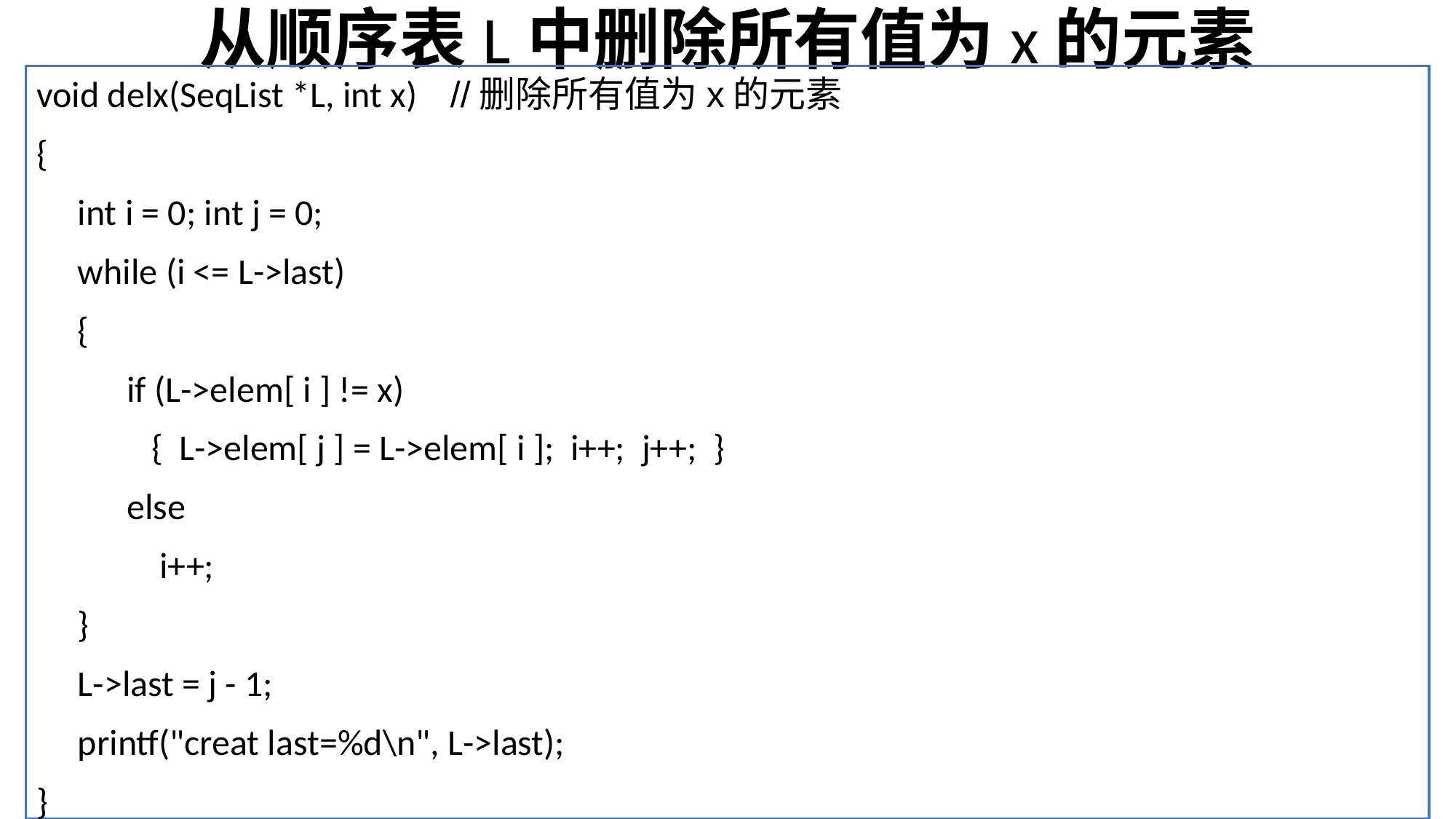

# 从顺序表L中删除所有值为x的元素
void delx(SeqList *L, int x)    //删除所有值为x的元素
{
     int i = 0; int j = 0;
     while (i <= L->last)
     {
           if (L->elem[ i ] != x)
              {  L->elem[ j ] = L->elem[ i ];  i++;  j++;  }
           else
               i++;
     }
     L->last = j - 1;
     printf("creat last=%d\n", L->last);
}